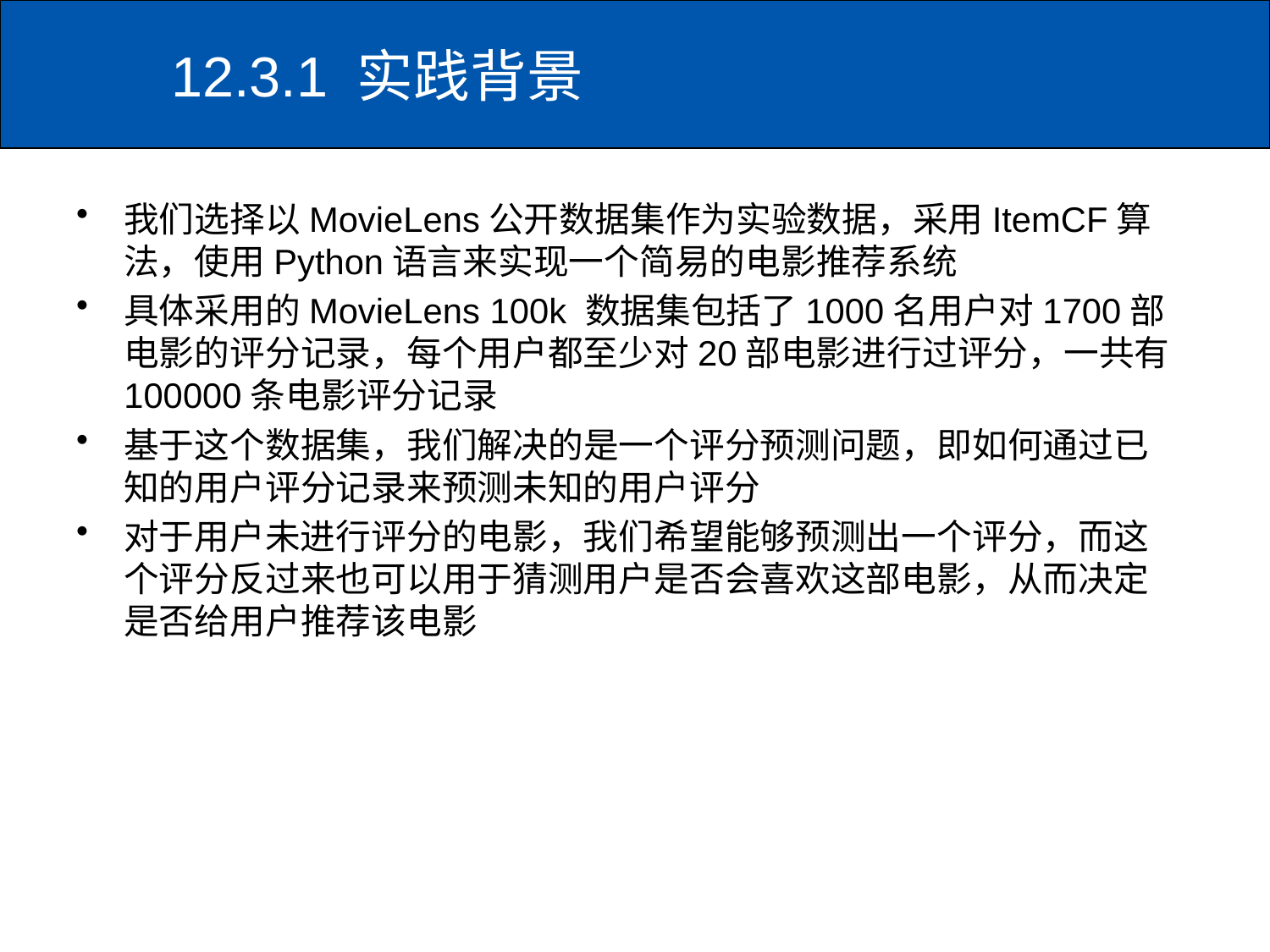

12.3.1 实践背景
# 我们选择以MovieLens公开数据集作为实验数据，采用ItemCF算法，使用Python语言来实现一个简易的电影推荐系统
具体采用的MovieLens 100k 数据集包括了1000名用户对1700部电影的评分记录，每个用户都至少对20部电影进行过评分，一共有100000条电影评分记录
基于这个数据集，我们解决的是一个评分预测问题，即如何通过已知的用户评分记录来预测未知的用户评分
对于用户未进行评分的电影，我们希望能够预测出一个评分，而这个评分反过来也可以用于猜测用户是否会喜欢这部电影，从而决定是否给用户推荐该电影